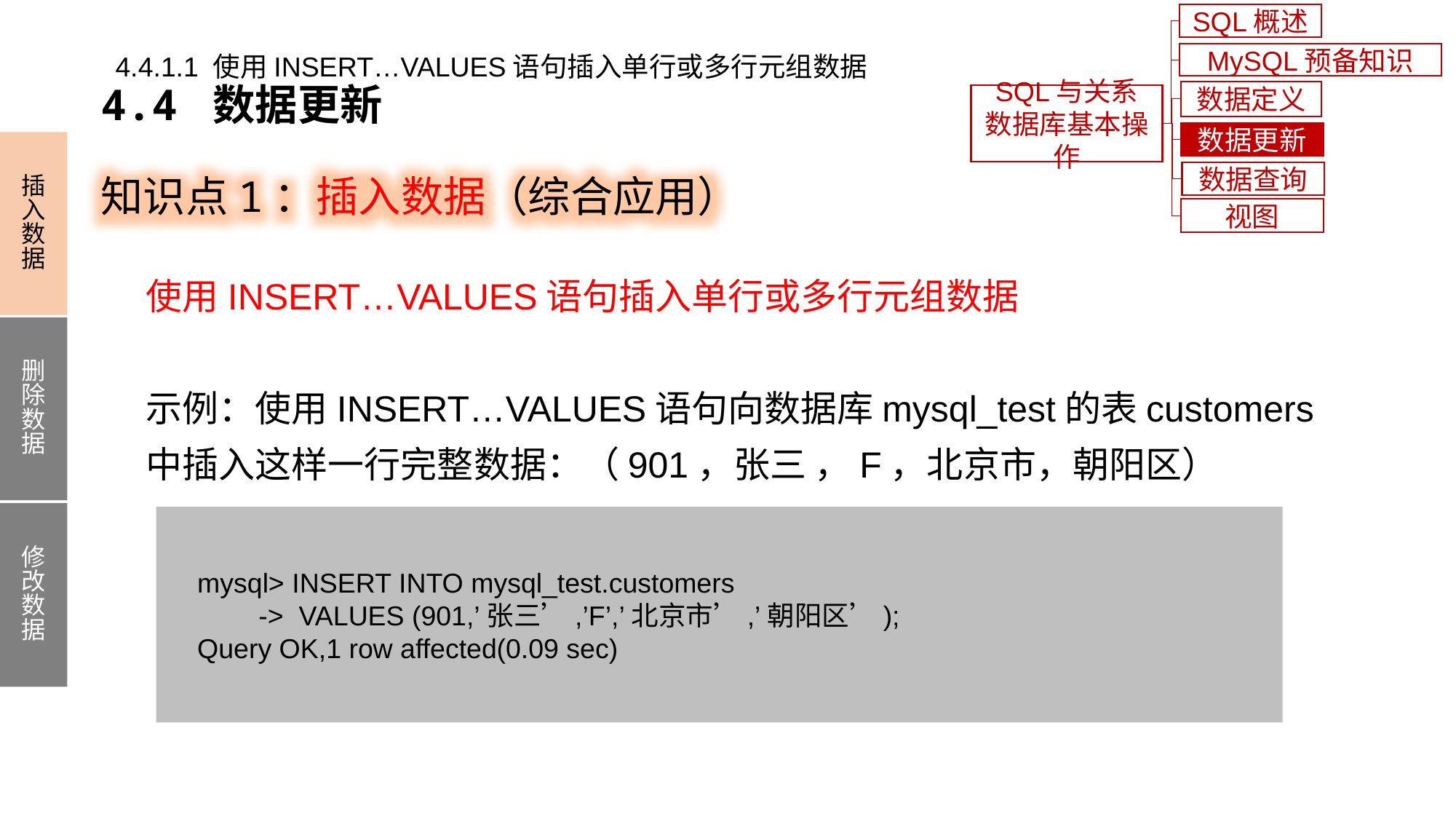

SQL概述
4.4.1.1 使用INSERT…VALUES语句插入单行或多行元组数据
MySQL预备知识
4.4 数据更新
数据定义
SQL与关系数据库基本操作
数据更新
知识点1：插入数据（综合应用）
插入数据
删除数据
修改数据
数据查询
视图
使用INSERT…VALUES语句插入单行或多行元组数据

示例：使用INSERT…VALUES语句向数据库mysql_test的表customers中插入这样一行完整数据：（901，张三 ，F，北京市，朝阳区）
    mysql> INSERT INTO mysql_test.customers
            ->  VALUES (901,’张三’,’F’,’北京市’,’朝阳区’);
    Query OK,1 row affected(0.09 sec)